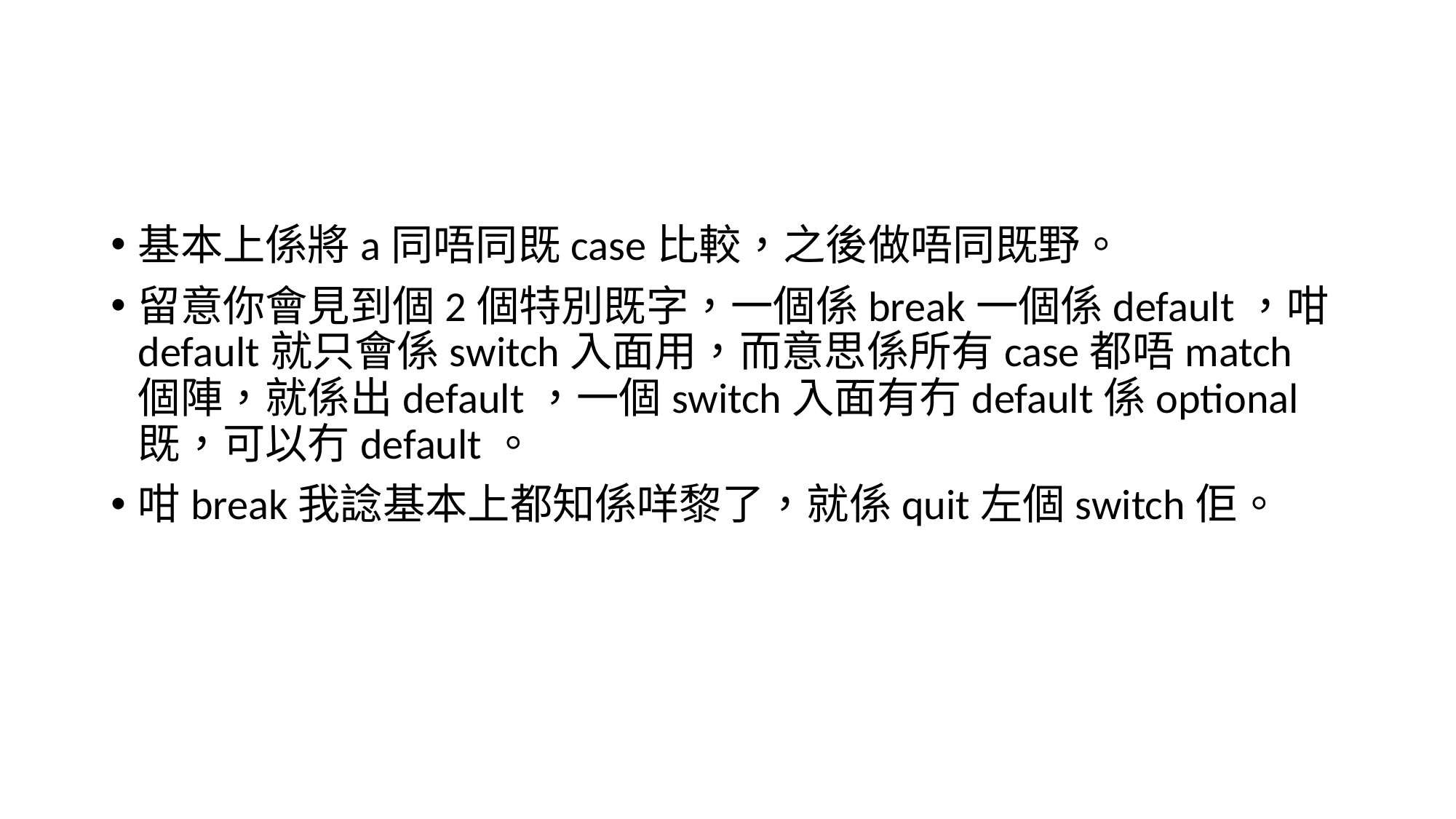

#
基本上係將a同唔同既case比較，之後做唔同既野。
留意你會見到個2個特別既字，一個係break一個係default，咁default就只會係switch入面用，而意思係所有case都唔match個陣，就係出default，一個switch入面有冇default係optional既，可以冇default。
咁break我諗基本上都知係咩黎了，就係quit左個switch佢。